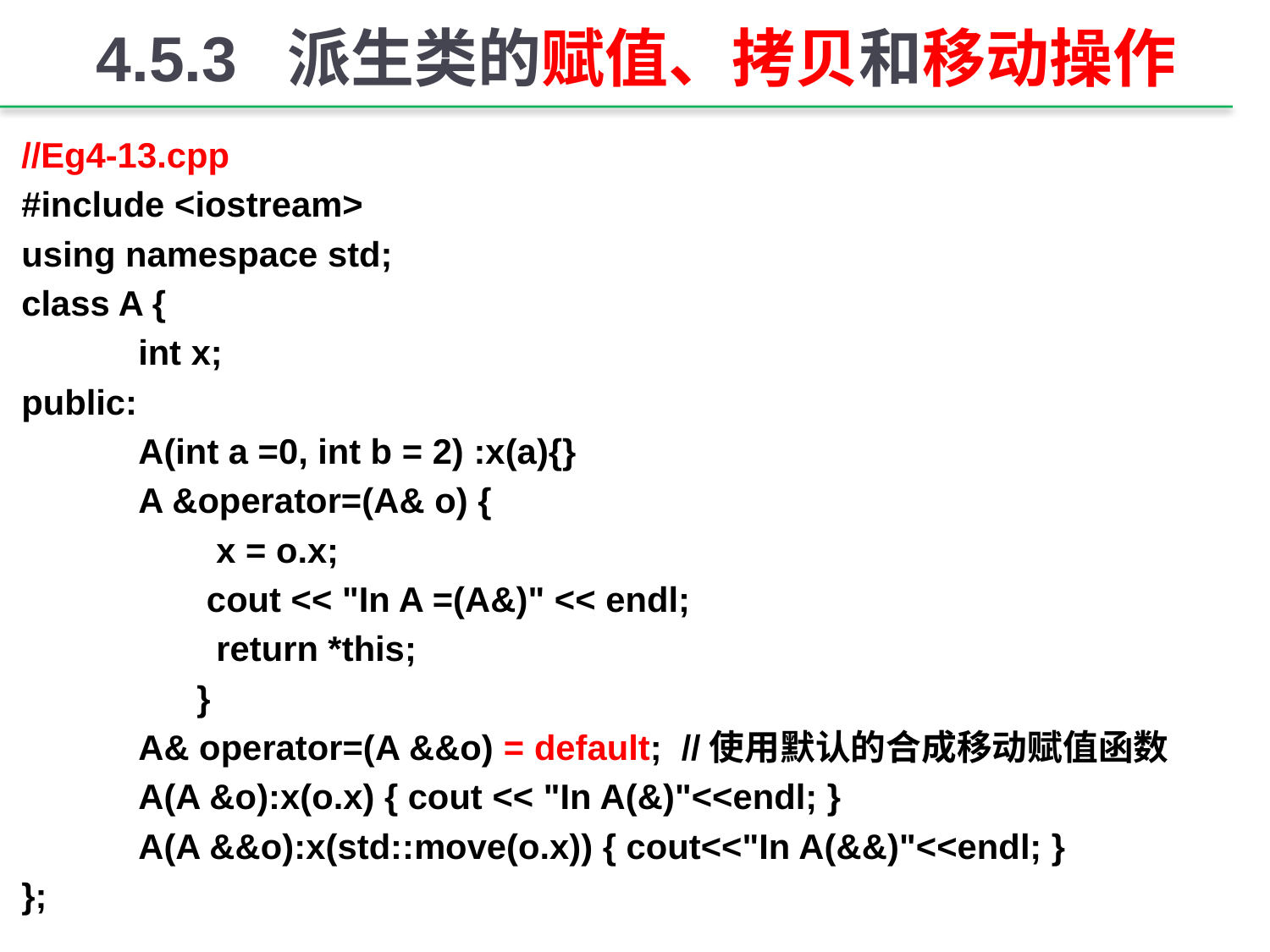

# 4.5.3  派生类的赋值、拷贝和移动操作
//Eg4-13.cpp
#include <iostream>
using namespace std;
class A {
            int x;
public:
            A(int a =0, int b = 2) :x(a){}
            A &operator=(A& o) {
                    x = o.x;
                   cout << "In A =(A&)" << endl;
                    return *this;
                  }
            A& operator=(A &&o) = default;  //使用默认的合成移动赋值函数
            A(A &o):x(o.x) { cout << "In A(&)"<<endl; }
            A(A &&o):x(std::move(o.x)) { cout<<"In A(&&)"<<endl; }
};